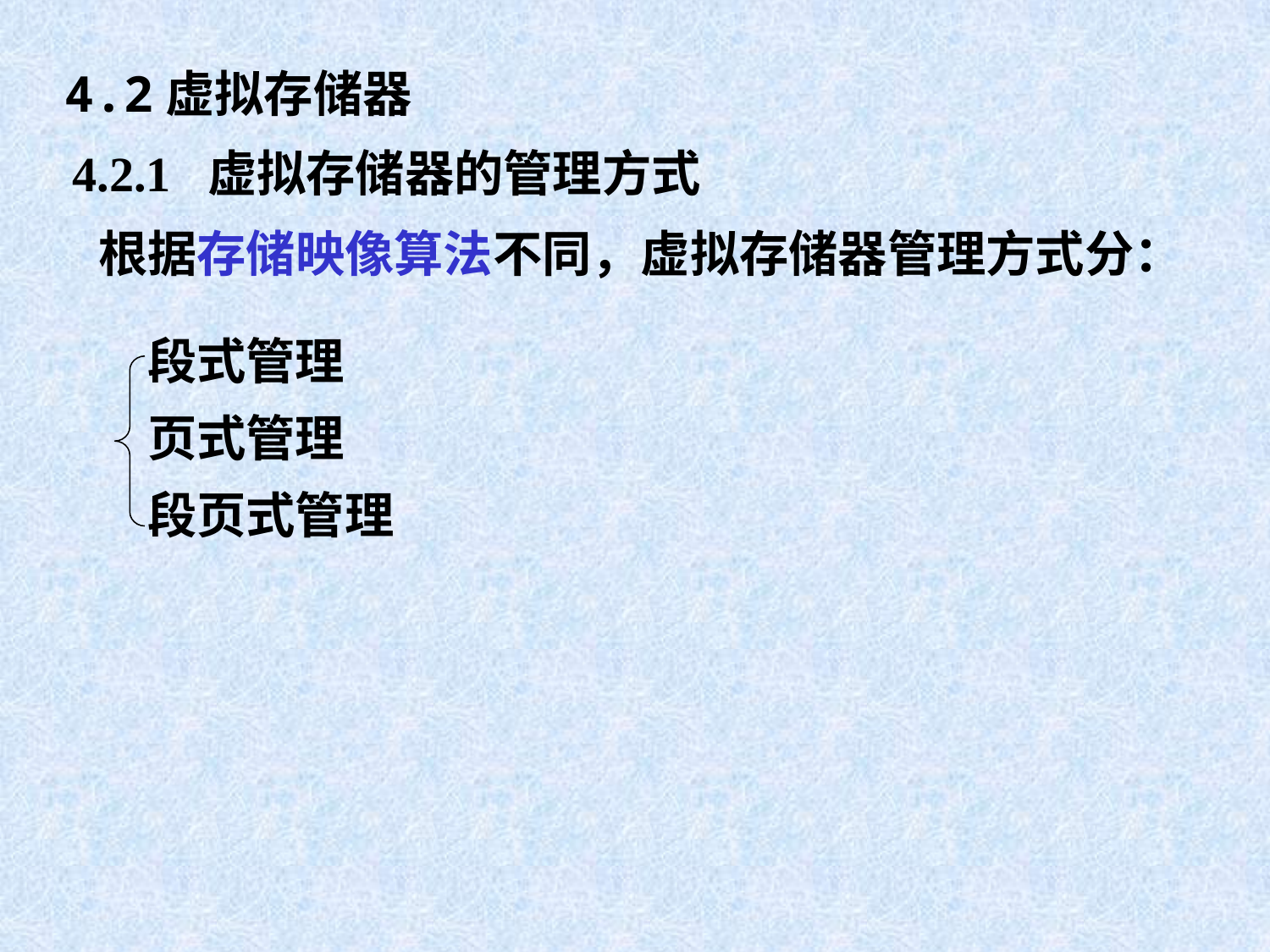

4.2虚拟存储器
4.2.1  虚拟存储器的管理方式
根据存储映像算法不同，虚拟存储器管理方式分：
段式管理
页式管理
段页式管理